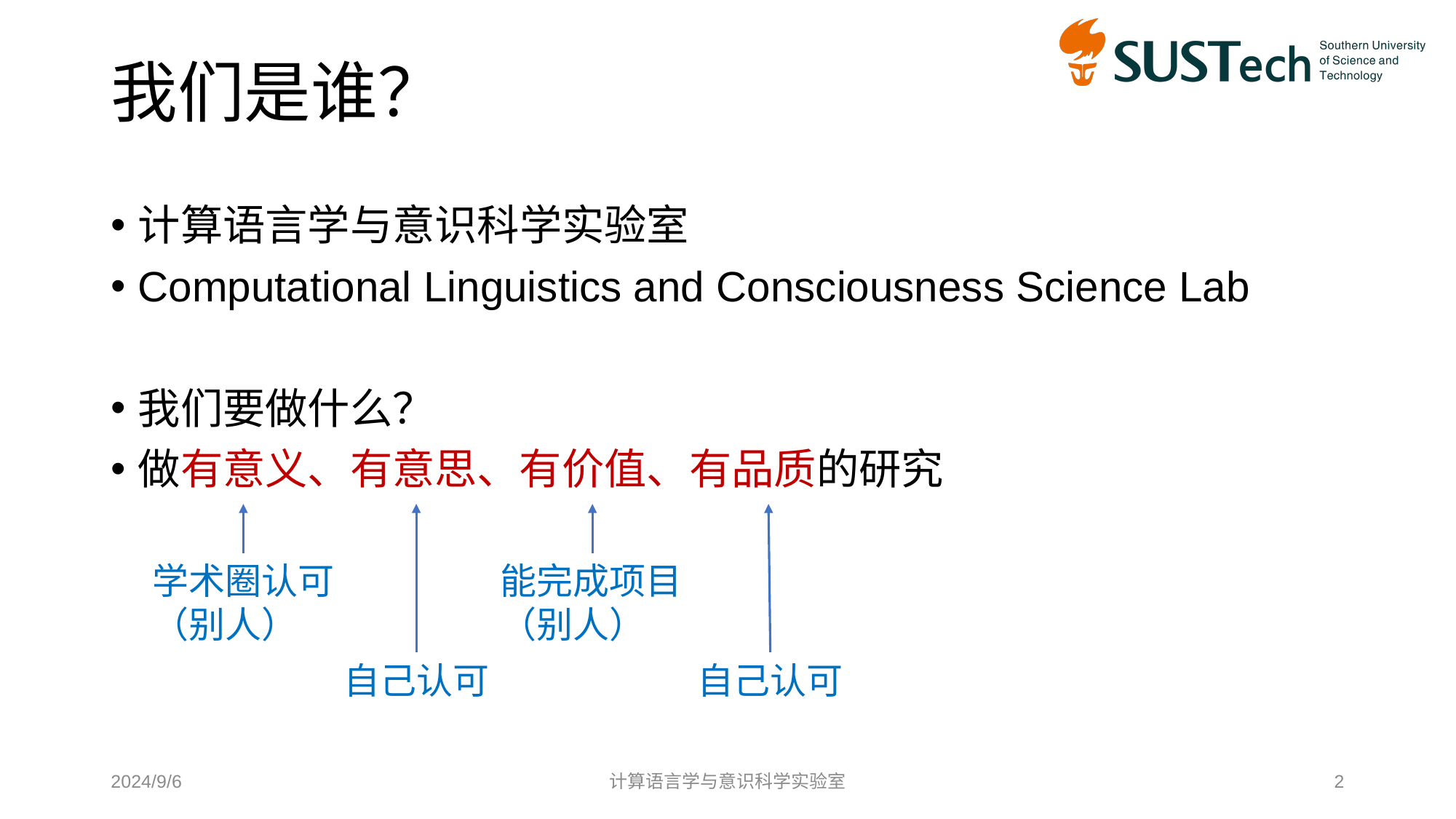

# 我们是谁？
计算语言学与意识科学实验室
Computational Linguistics and Consciousness Science Lab

我们要做什么？
做有意义、有意思、有价值、有品质的研究
能完成项目（别人）
学术圈认可
（别人）
自己认可
自己认可
2024/9/6
计算语言学与意识科学实验室
2